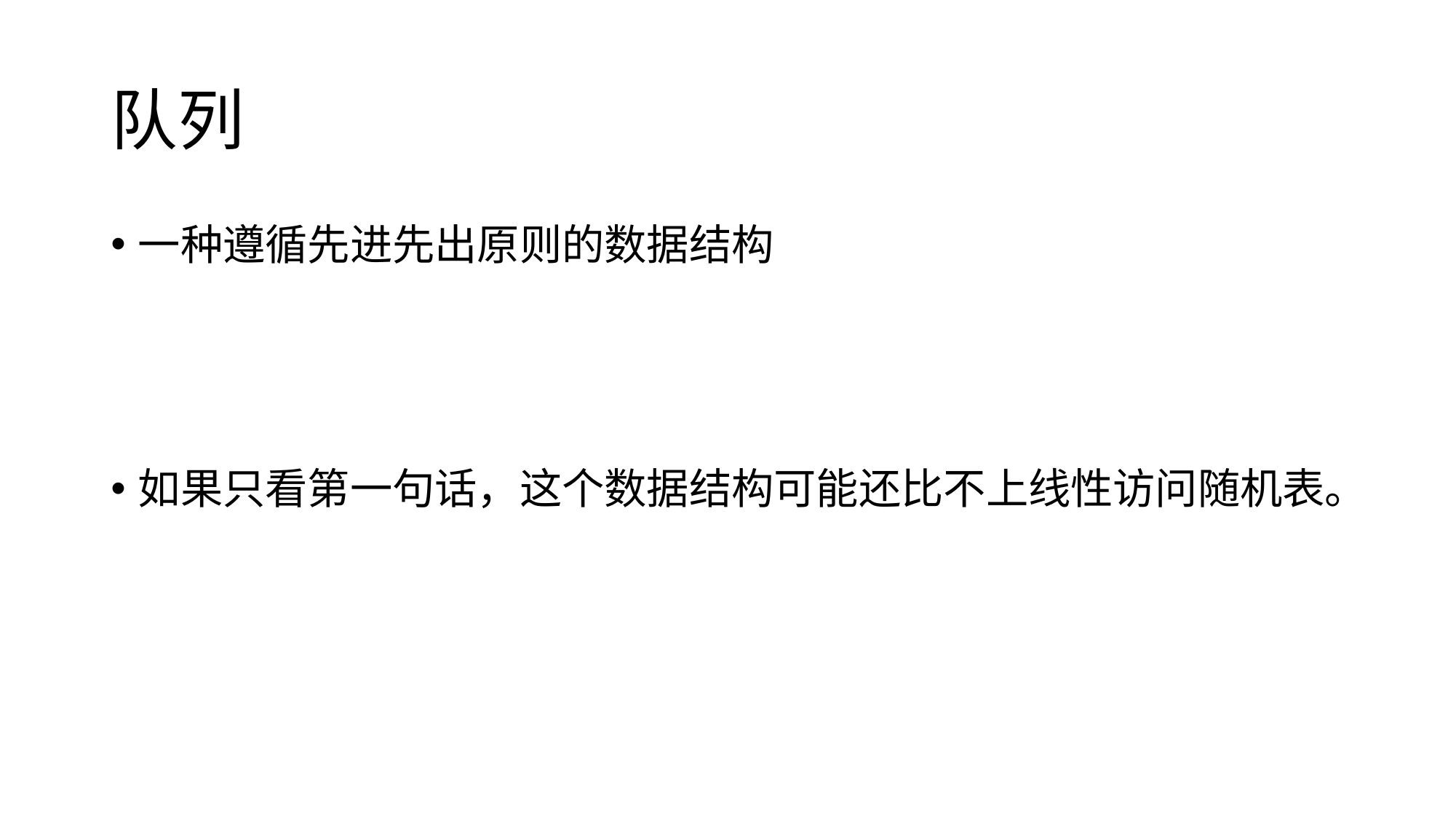

# 队列
一种遵循先进先出原则的数据结构

如果只看第一句话，这个数据结构可能还比不上线性访问随机表。